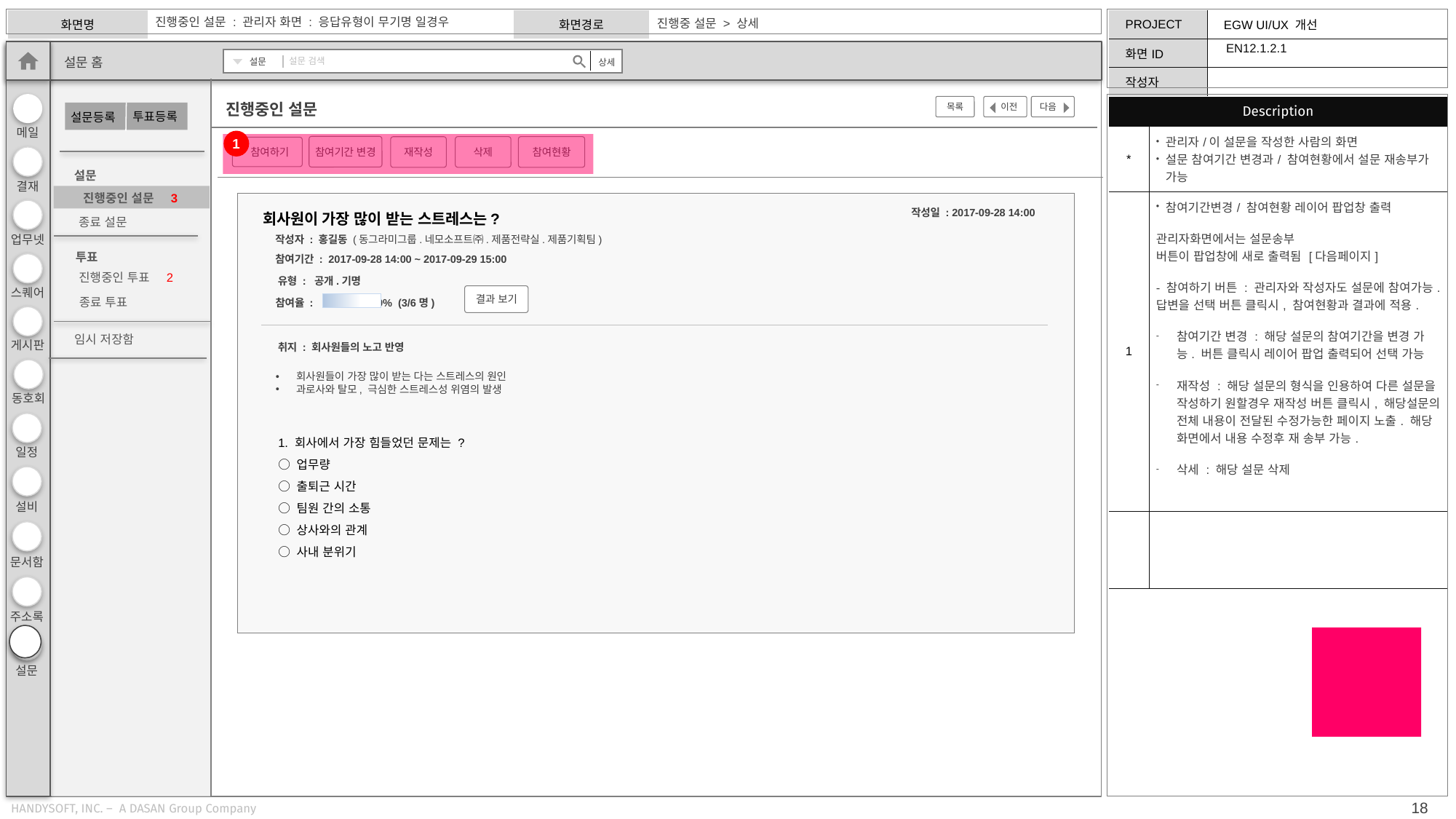

진행중인 설문 : 관리자 화면 : 응답유형이 무기명 일경우
진행중 설문 > 상세
EN12.1.2.1

설문

설문 검색
상세
설문 홈

투표등록
설문등록
설문

진행중인 설문    3
종료 설문
투표
진행중인 투표    2
종료 투표
임시 저장함
목록

이전

다음

| Description |  |
| --- | --- |
| \* | 관리자/이 설문을 작성한 사람의 화면 설문 참여기간 변경과/ 참여현황에서 설문 재송부가 가능 |
| 1 | 참여기간변경/ 참여현황 레이어 팝업창 출력 관리자화면에서는 설문송부 버튼이 팝업창에 새로 출력됨 [다음페이지] - 참여하기 버튼 : 관리자와 작성자도 설문에 참여가능. 답변을 선택 버튼 클릭시, 참여현황과 결과에 적용. 참여기간 변경 : 해당 설문의 참여기간을 변경 가능. 버튼 클릭시 레이어 팝업 출력되어 선택 가능 재작성 : 해당 설문의 형식을 인용하여 다른 설문을 작성하기 원할경우 재작성 버튼 클릭시, 해당설문의 전체 내용이 전달된 수정가능한 페이지 노출. 해당 화면에서 내용 수정후 재 송부 가능. 삭세 : 해당 설문 삭제 |
|  |  |
진행중인 설문
1

참여기간 변경
삭제
재작성

참여현황

참여하기

작성일 : 2017-09-28 14:00
회사원이 가장 많이 받는 스트레스는?
작성자 : 홍길동 (동그라미그룹.네모소프트㈜.제품전략실.제품기획팀)
참여기간 :  2017-09-28 14:00 ~ 2017-09-29 15:00
유형 :  공개.기명

결과 보기
참여율 :                    50%  (3/6명)

취지 : 회사원들의 노고 반영
회사원들이 가장 많이 받는 다는 스트레스의 원인
과로사와 탈모, 극심한 스트레스성 위염의 발생
1. 회사에서 가장 힘들었던 문제는 ?
○ 업무량
○ 출퇴근 시간
○ 팀원 간의 소통
○ 상사와의 관계
○ 사내 분위기